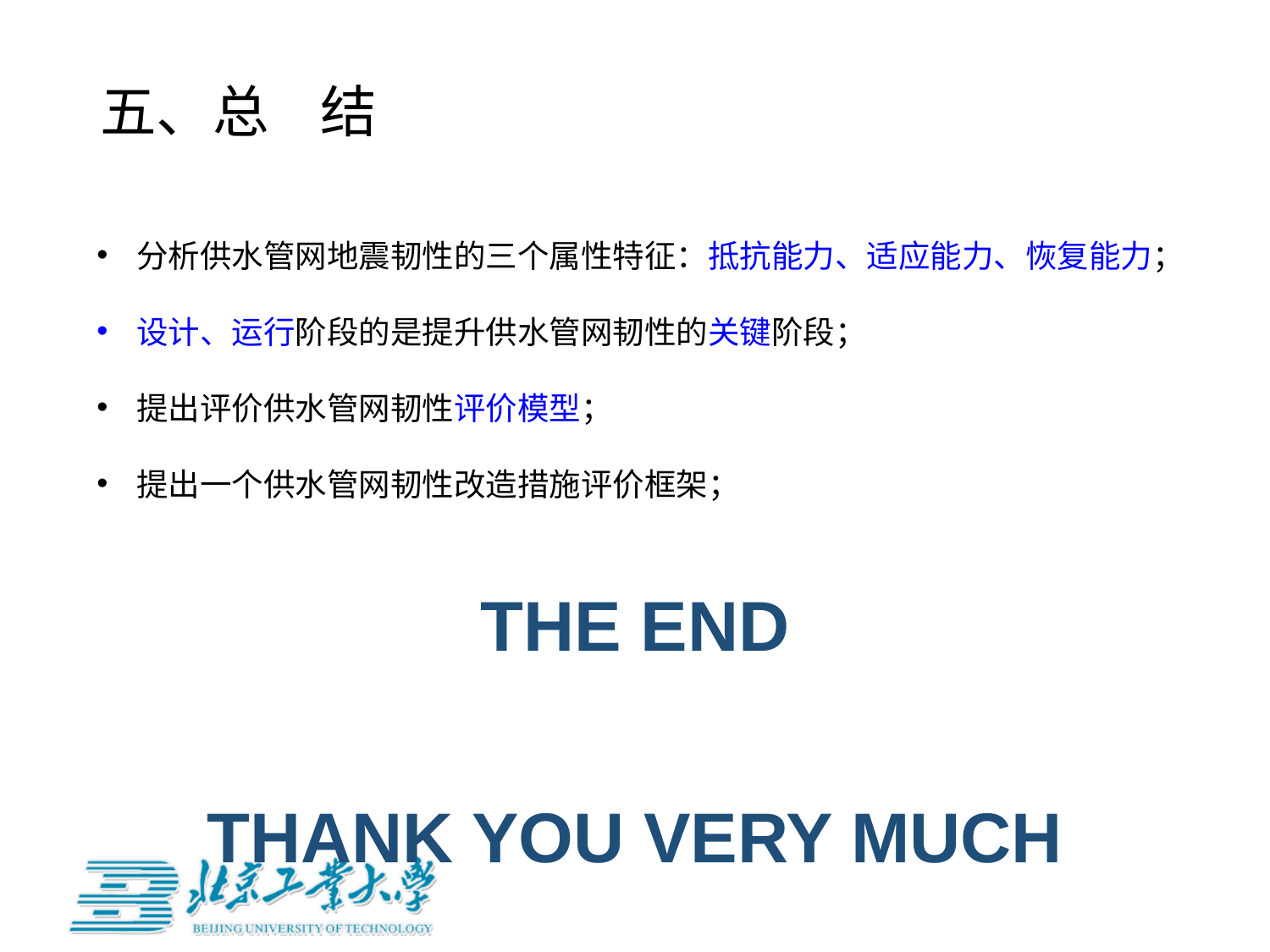

# 五、总    结
分析供水管网地震韧性的三个属性特征：抵抗能力、适应能力、恢复能力；

设计、运行阶段的是提升供水管网韧性的关键阶段；

提出评价供水管网韧性评价模型；

提出一个供水管网韧性改造措施评价框架；

THE END
THANK YOU VERY MUCH